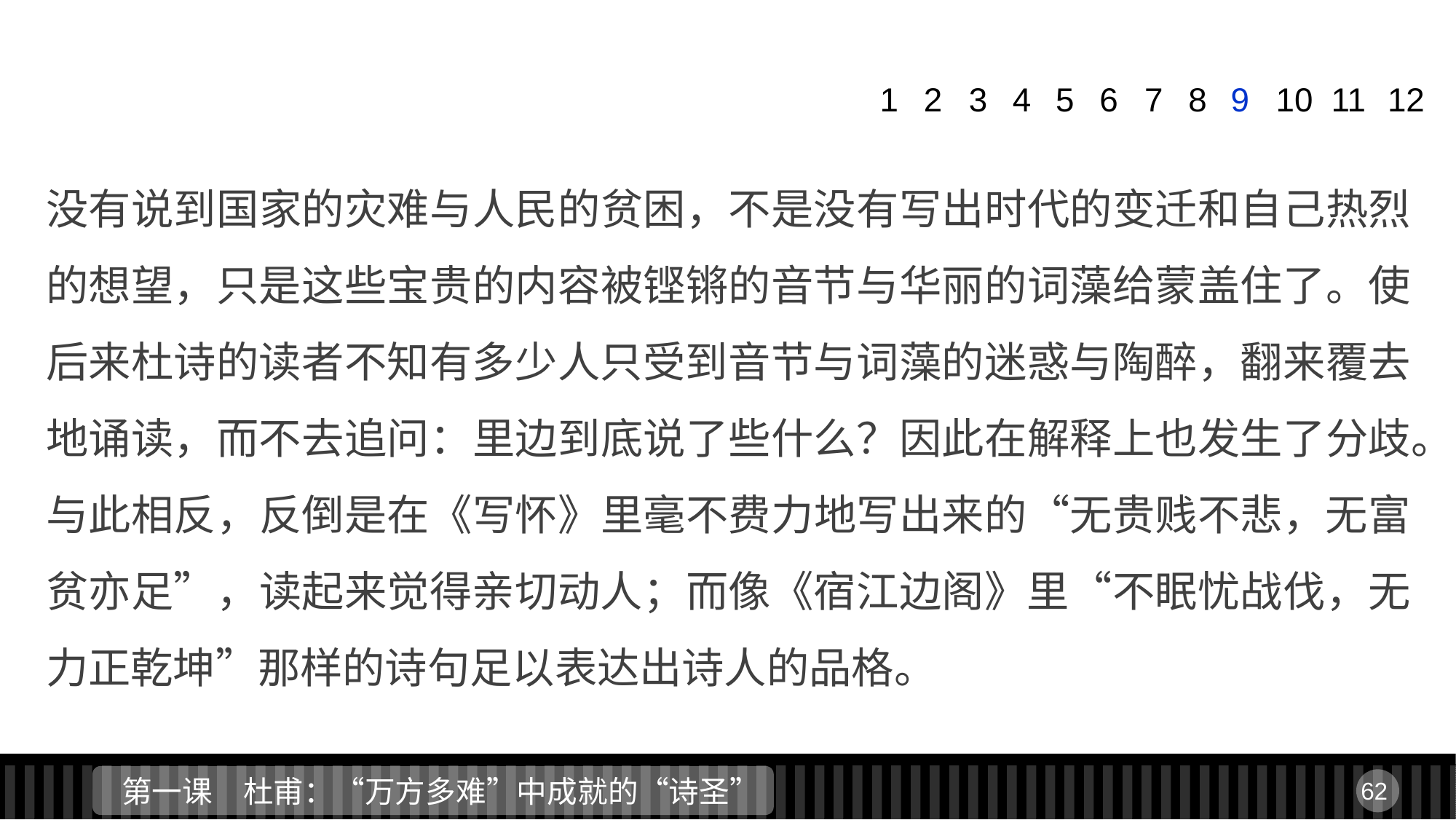

1
2
3
4
5
6
7
8
9
11
12
10
没有说到国家的灾难与人民的贫困，不是没有写出时代的变迁和自己热烈的想望，只是这些宝贵的内容被铿锵的音节与华丽的词藻给蒙盖住了。使后来杜诗的读者不知有多少人只受到音节与词藻的迷惑与陶醉，翻来覆去地诵读，而不去追问：里边到底说了些什么？因此在解释上也发生了分歧。与此相反，反倒是在《写怀》里毫不费力地写出来的“无贵贱不悲，无富贫亦足”，读起来觉得亲切动人；而像《宿江边阁》里“不眠忧战伐，无力正乾坤”那样的诗句足以表达出诗人的品格。